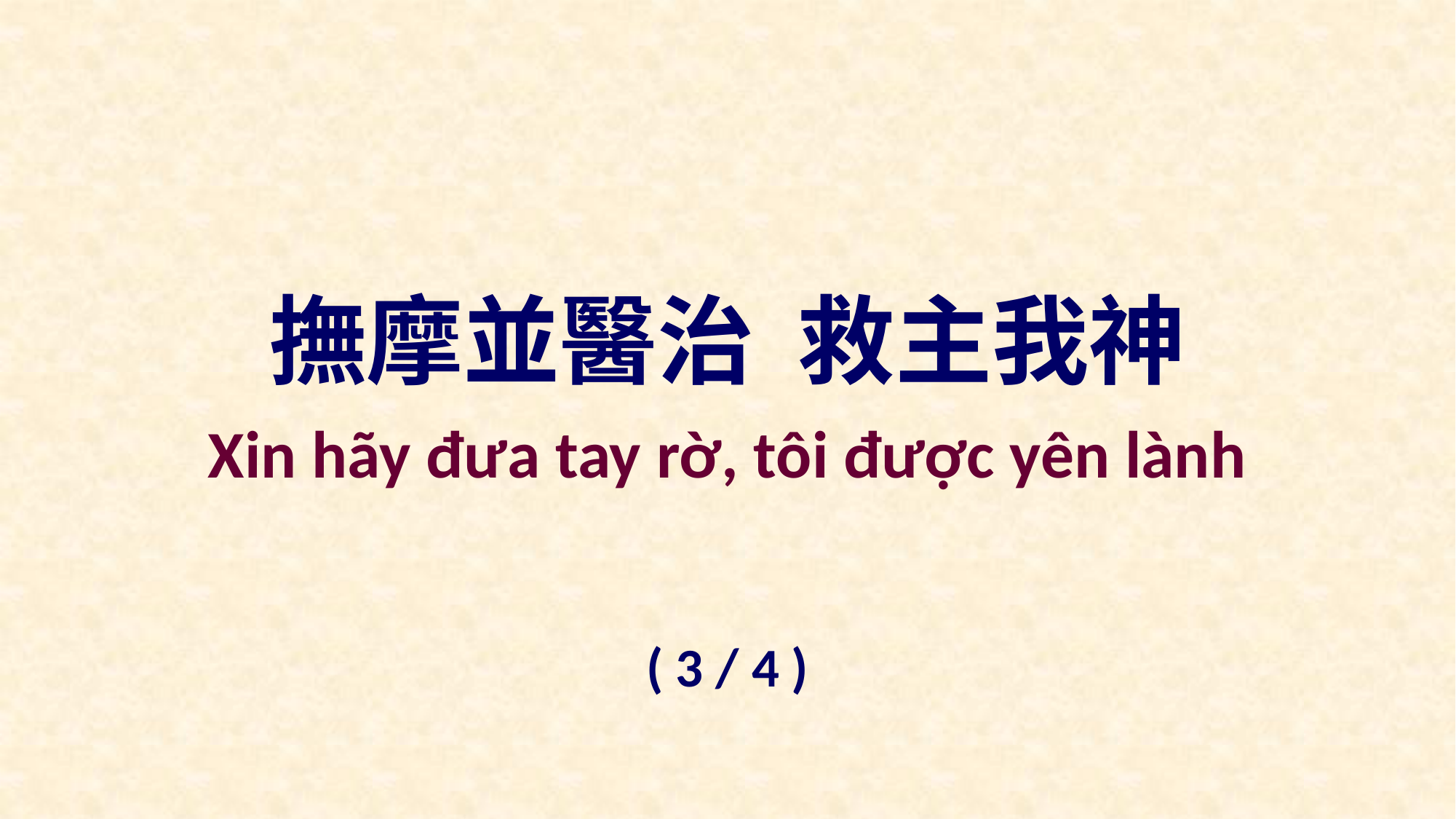

撫摩並醫治  救主我神
Xin hãy đưa tay rờ, tôi được yên lành
( 3 / 4 )